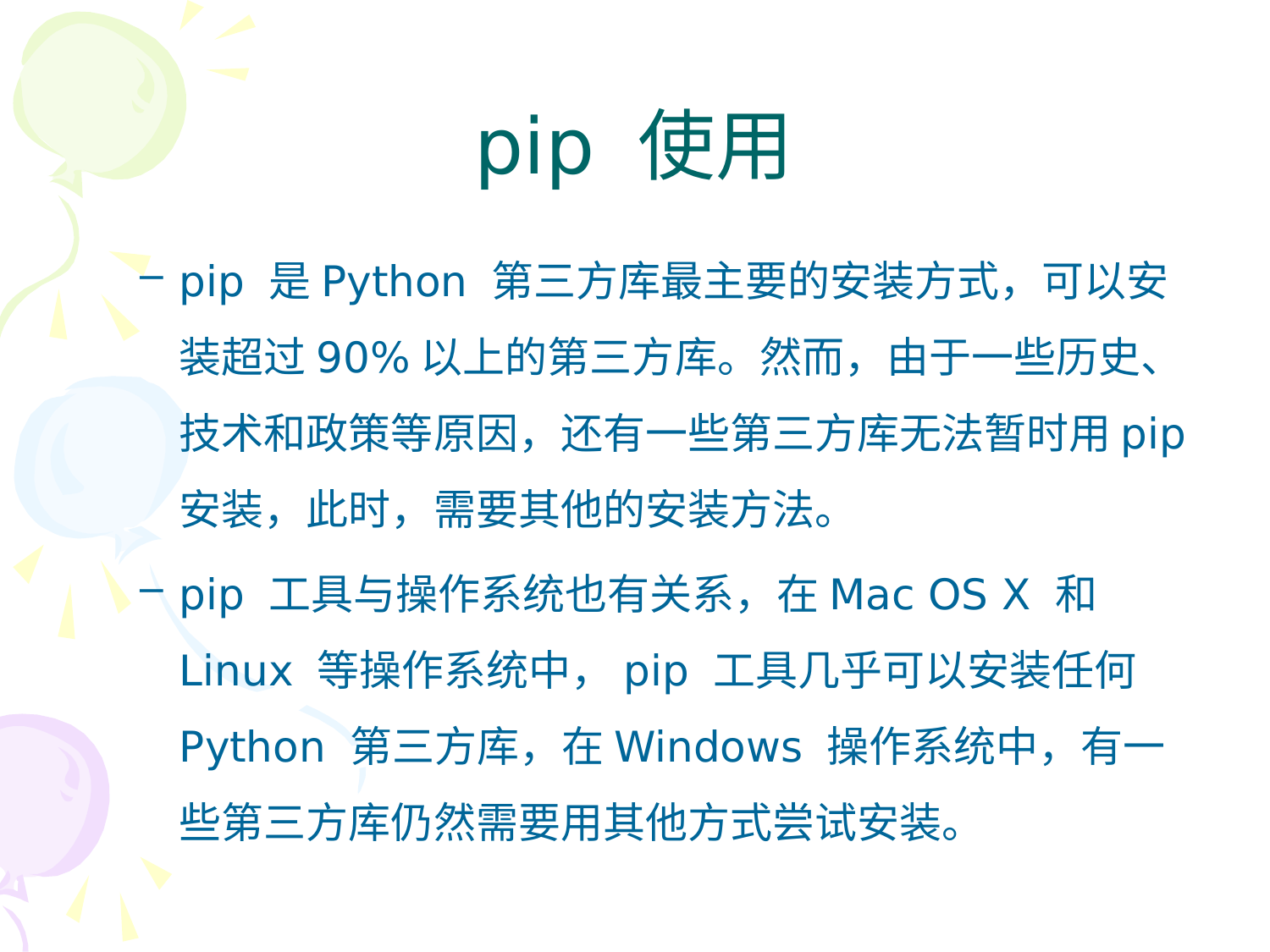

# pip 使用
pip 是Python 第三方库最主要的安装方式，可以安装超过90%以上的第三方库。然而，由于一些历史、技术和政策等原因，还有一些第三方库无法暂时用pip 安装，此时，需要其他的安装方法。
pip 工具与操作系统也有关系，在Mac OS X 和Linux 等操作系统中，pip 工具几乎可以安装任何Python 第三方库，在Windows 操作系统中，有一些第三方库仍然需要用其他方式尝试安装。